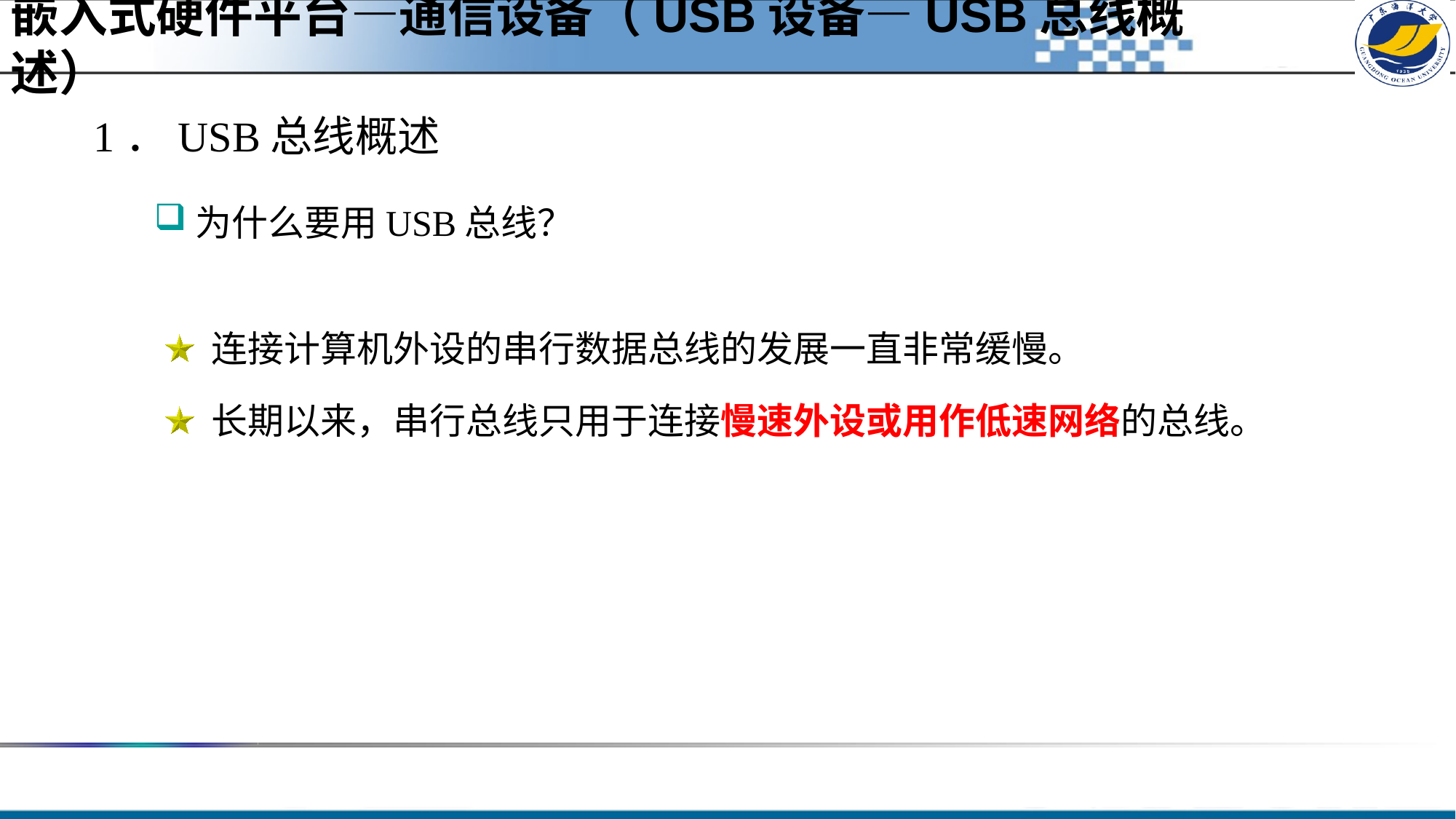

嵌入式硬件平台—通信设备（USB设备—USB总线概述）
# 1．USB总线概述
为什么要用USB总线？
 连接计算机外设的串行数据总线的发展一直非常缓慢。
 长期以来，串行总线只用于连接慢速外设或用作低速网络的总线。
105